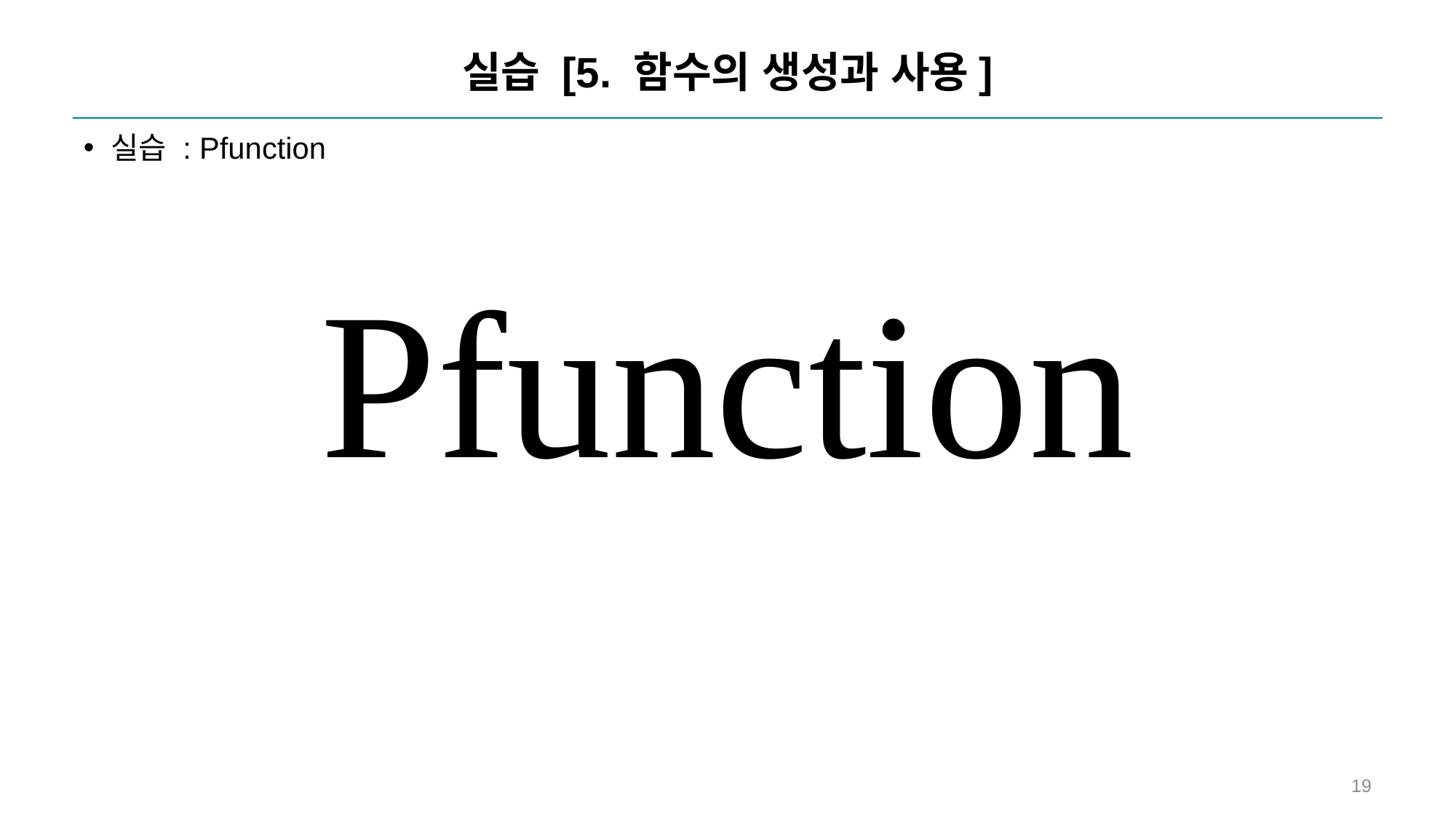

# 실습 [5. 함수의 생성과 사용]
실습 : Pfunction

Pfunction
19